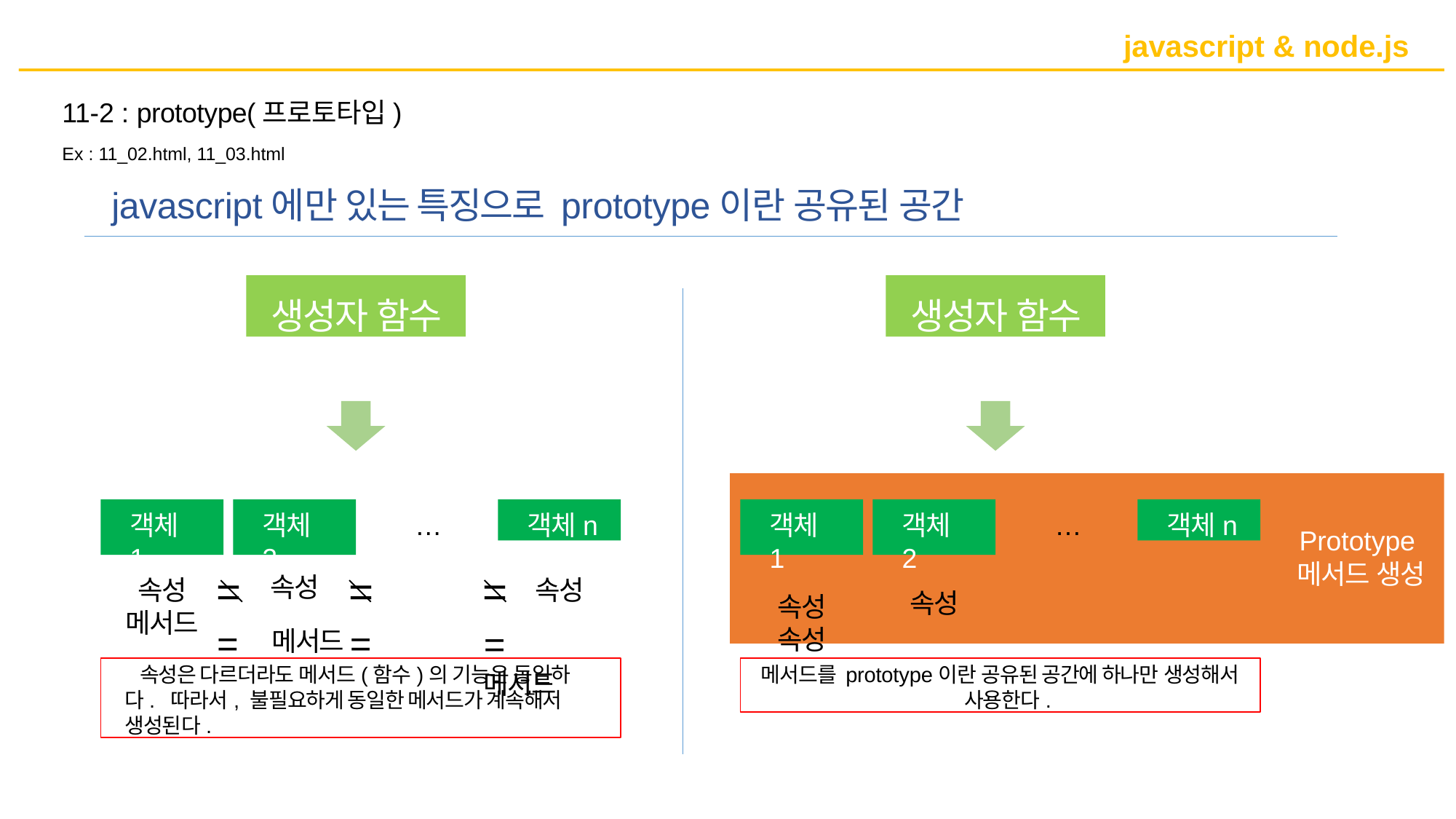

javascript & node.js

11-2 : prototype(프로토타입)
Ex : 11_02.html, 11_03.html
javascript에만 있는 특징으로 prototype이란 공유된 공간

생성자 함수
생성자 함수

객체n

객체n
객체1
객체2
…
객체1
객체2
…
Prototype
메서드 생성
=	=
=
속성
속성  메서드
속성

속성
= 메서드	=
속성	속성
= 메서드
속성은 다르더라도 메서드(함수)의 기능은 동일하다.  따라서, 불필요하게 동일한 메서드가 계속해서 생성된다.
메서드를 prototype이란 공유된 공간에 하나만 생성해서  사용한다.